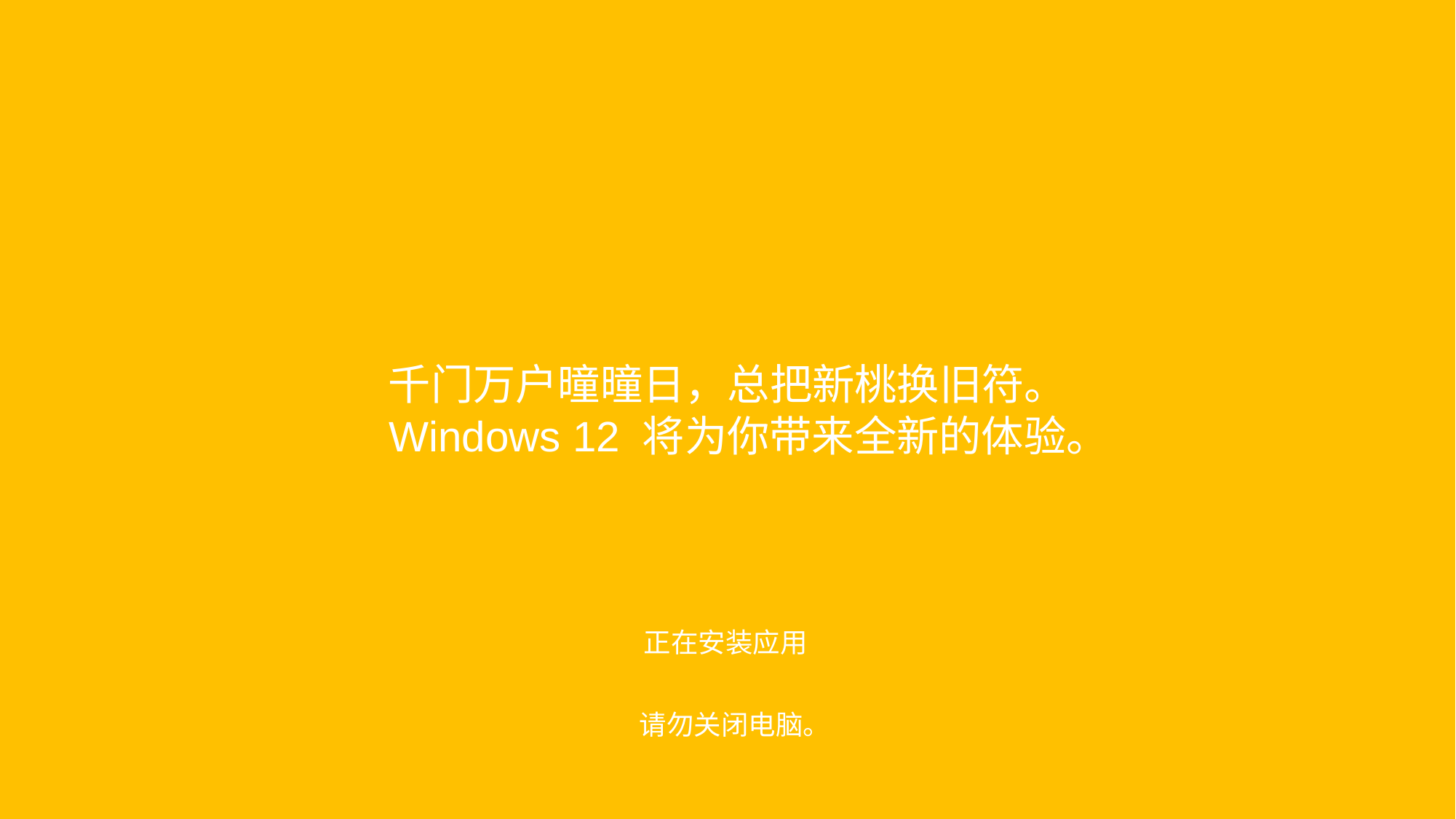

千门万户曈曈日，总把新桃换旧符。
Windows 12 将为你带来全新的体验。
正在安装应用
请勿关闭电脑。